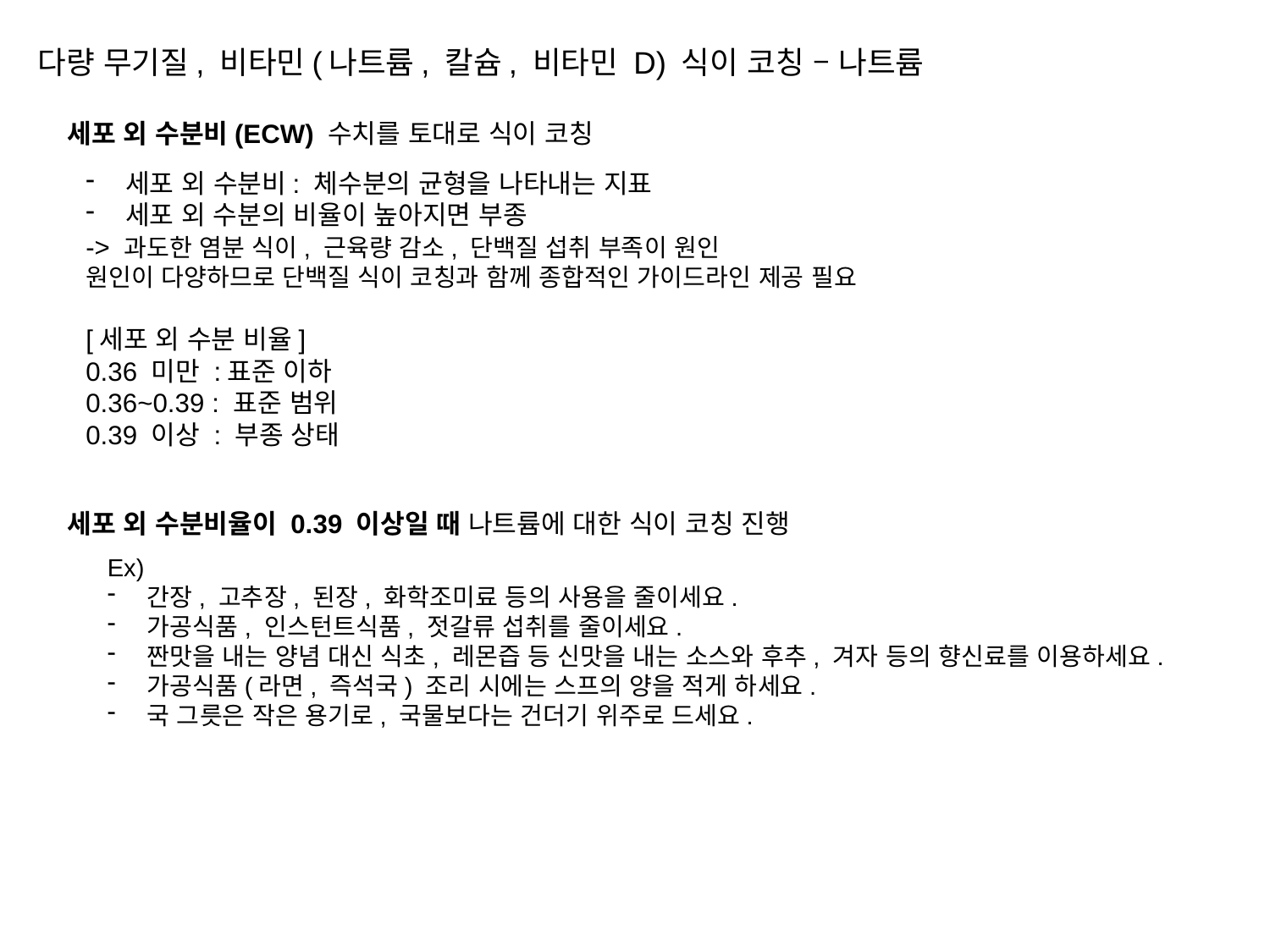

# 다량 무기질, 비타민(나트륨, 칼슘, 비타민 D) 식이 코칭 – 나트륨
세포 외 수분비(ECW) 수치를 토대로 식이 코칭
세포 외 수분비: 체수분의 균형을 나타내는 지표
세포 외 수분의 비율이 높아지면 부종
-> 과도한 염분 식이, 근육량 감소, 단백질 섭취 부족이 원인
원인이 다양하므로 단백질 식이 코칭과 함께 종합적인 가이드라인 제공 필요
[세포 외 수분 비율]
0.36 미만 :표준 이하
0.36~0.39 : 표준 범위
0.39 이상 : 부종 상태
세포 외 수분비율이 0.39 이상일 때 나트륨에 대한 식이 코칭 진행
Ex)
간장, 고추장, 된장, 화학조미료 등의 사용을 줄이세요.
가공식품, 인스턴트식품, 젓갈류 섭취를 줄이세요.
짠맛을 내는 양념 대신 식초, 레몬즙 등 신맛을 내는 소스와 후추, 겨자 등의 향신료를 이용하세요.
가공식품(라면, 즉석국) 조리 시에는 스프의 양을 적게 하세요.
국 그릇은 작은 용기로, 국물보다는 건더기 위주로 드세요.